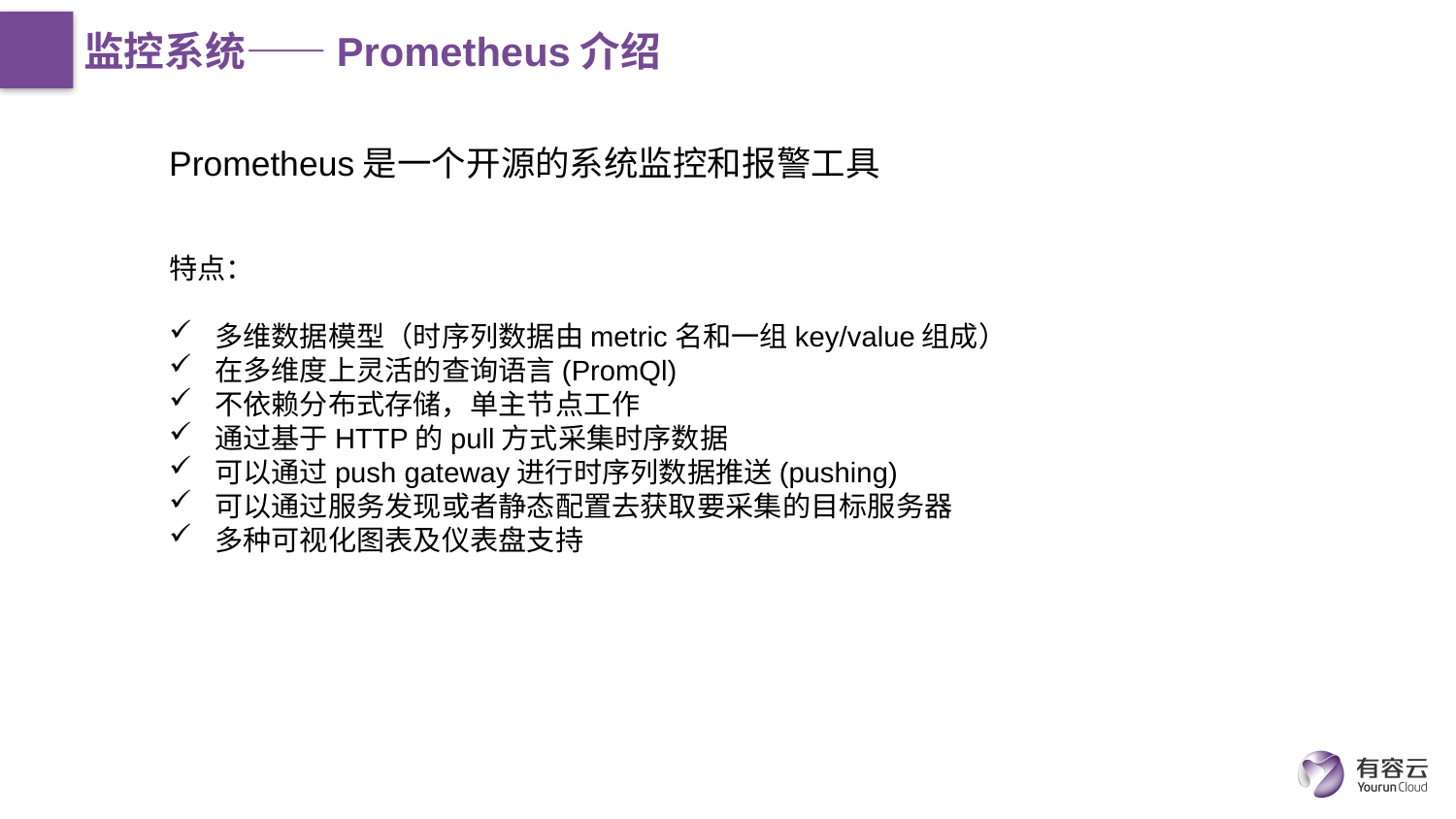

# 监控系统——Prometheus介绍
Prometheus是一个开源的系统监控和报警工具

特点：

多维数据模型（时序列数据由metric名和一组key/value组成）
在多维度上灵活的查询语言(PromQl)
不依赖分布式存储，单主节点工作
通过基于HTTP的pull方式采集时序数据
可以通过push gateway进行时序列数据推送(pushing)
可以通过服务发现或者静态配置去获取要采集的目标服务器
多种可视化图表及仪表盘支持